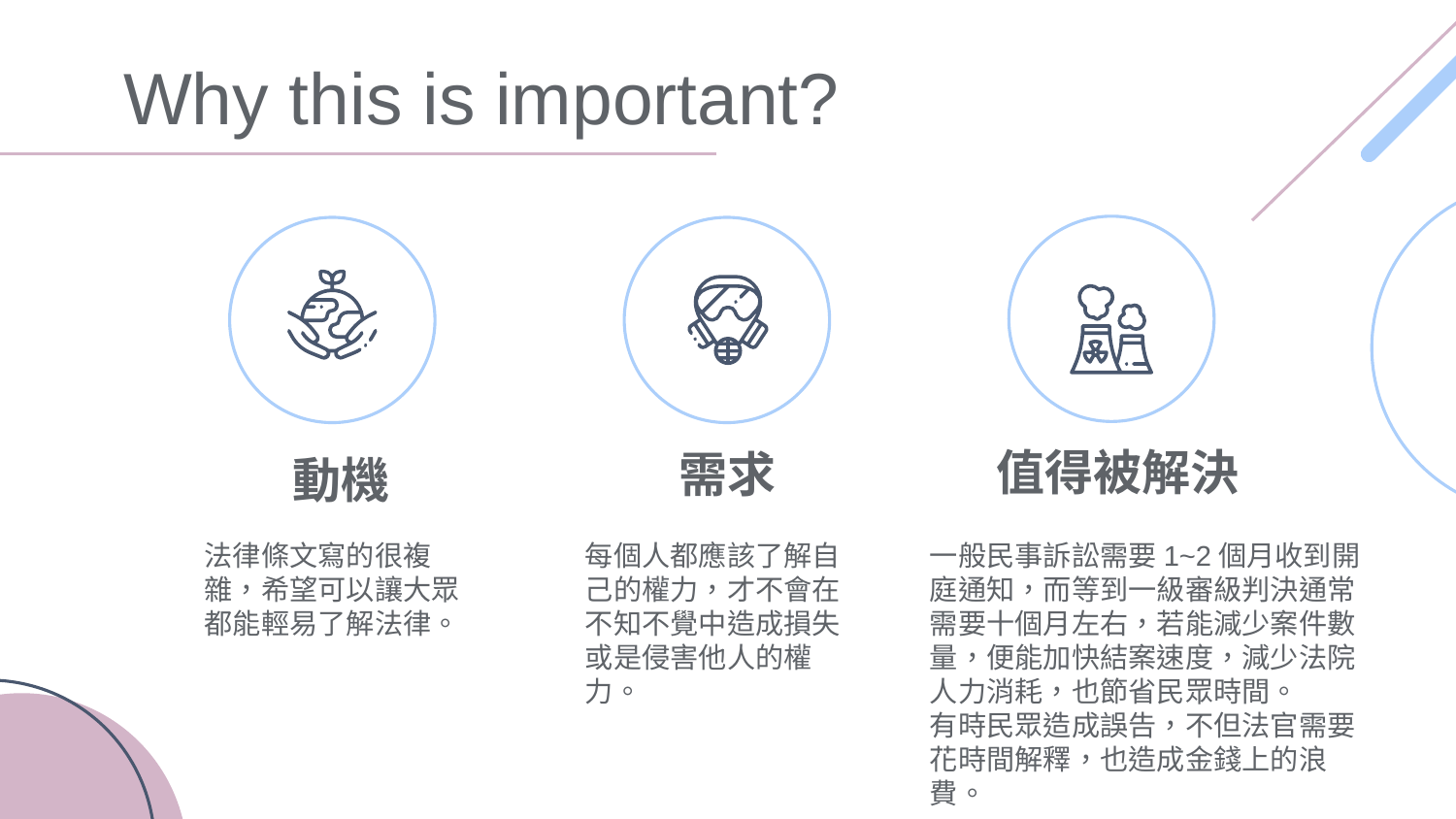

# Why this is important?

值得被解決
需求
動機
法律條文寫的很複雜，希望可以讓大眾都能輕易了解法律。
每個人都應該了解自己的權力，才不會在不知不覺中造成損失或是侵害他人的權力。
一般民事訴訟需要1~2個月收到開庭通知，而等到一級審級判決通常需要十個月左右，若能減少案件數量，便能加快結案速度，減少法院人力消耗，也節省民眾時間。
有時民眾造成誤告，不但法官需要花時間解釋，也造成金錢上的浪費。